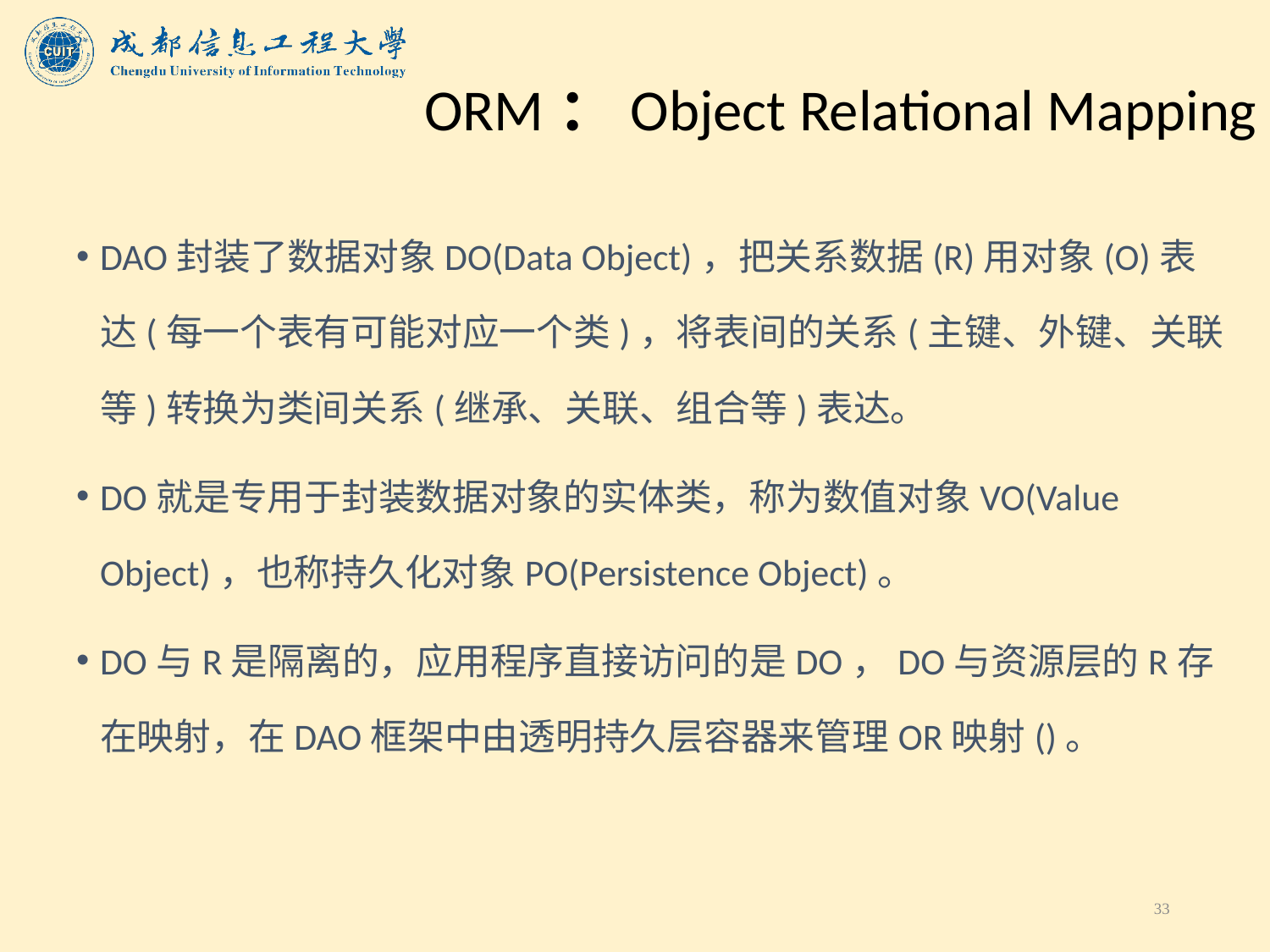

# ORM：Object Relational Mapping
DAO封装了数据对象DO(Data Object)，把关系数据(R)用对象(O)表达(每一个表有可能对应一个类)，将表间的关系(主键、外键、关联等)转换为类间关系(继承、关联、组合等)表达。
DO就是专用于封装数据对象的实体类，称为数值对象VO(Value Object)，也称持久化对象PO(Persistence Object)。
DO与R是隔离的，应用程序直接访问的是DO，DO与资源层的R存在映射，在DAO框架中由透明持久层容器来管理OR映射()。
33